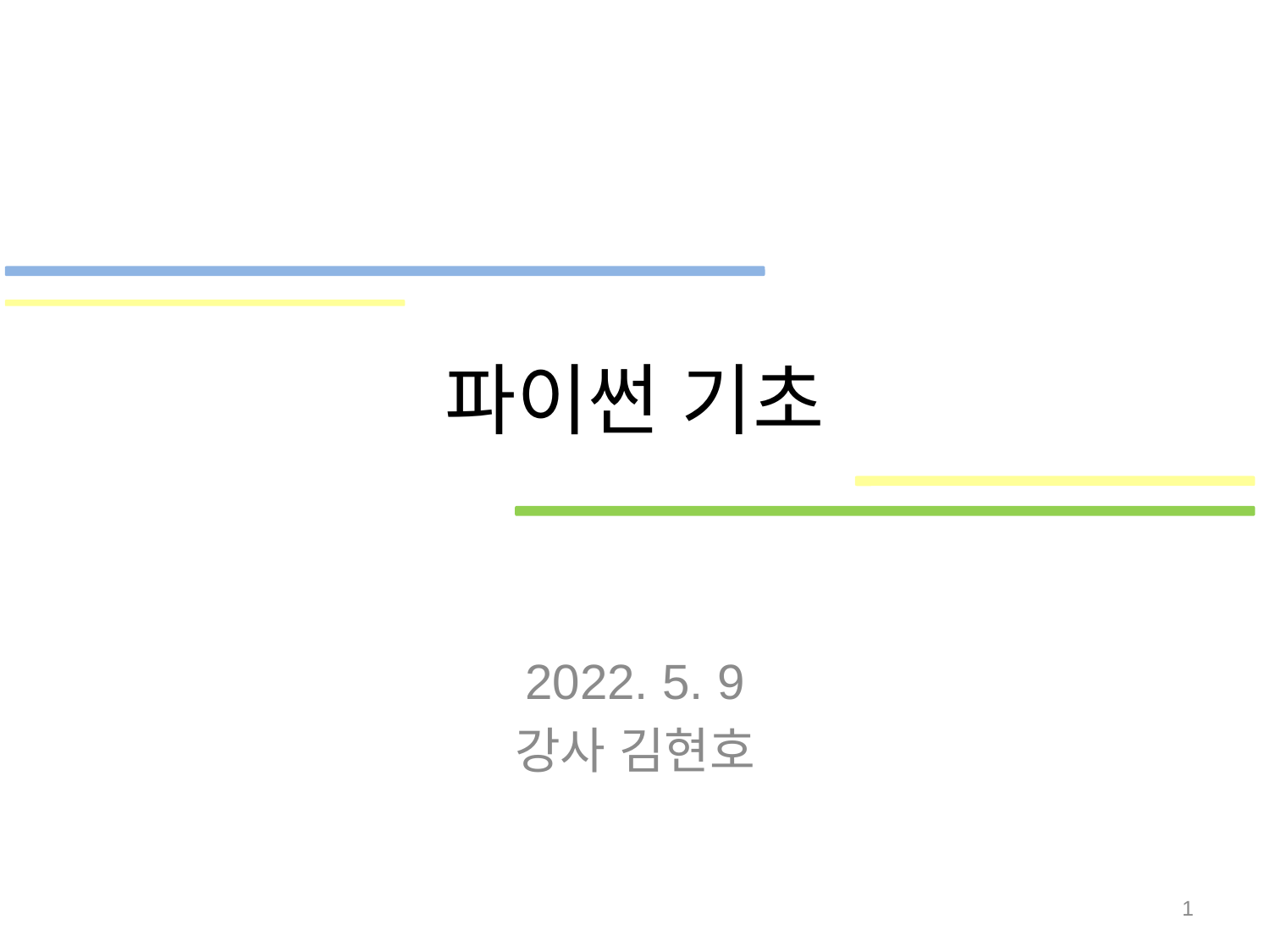

# 파이썬 기초

2022. 5. 9
강사 김현호
1